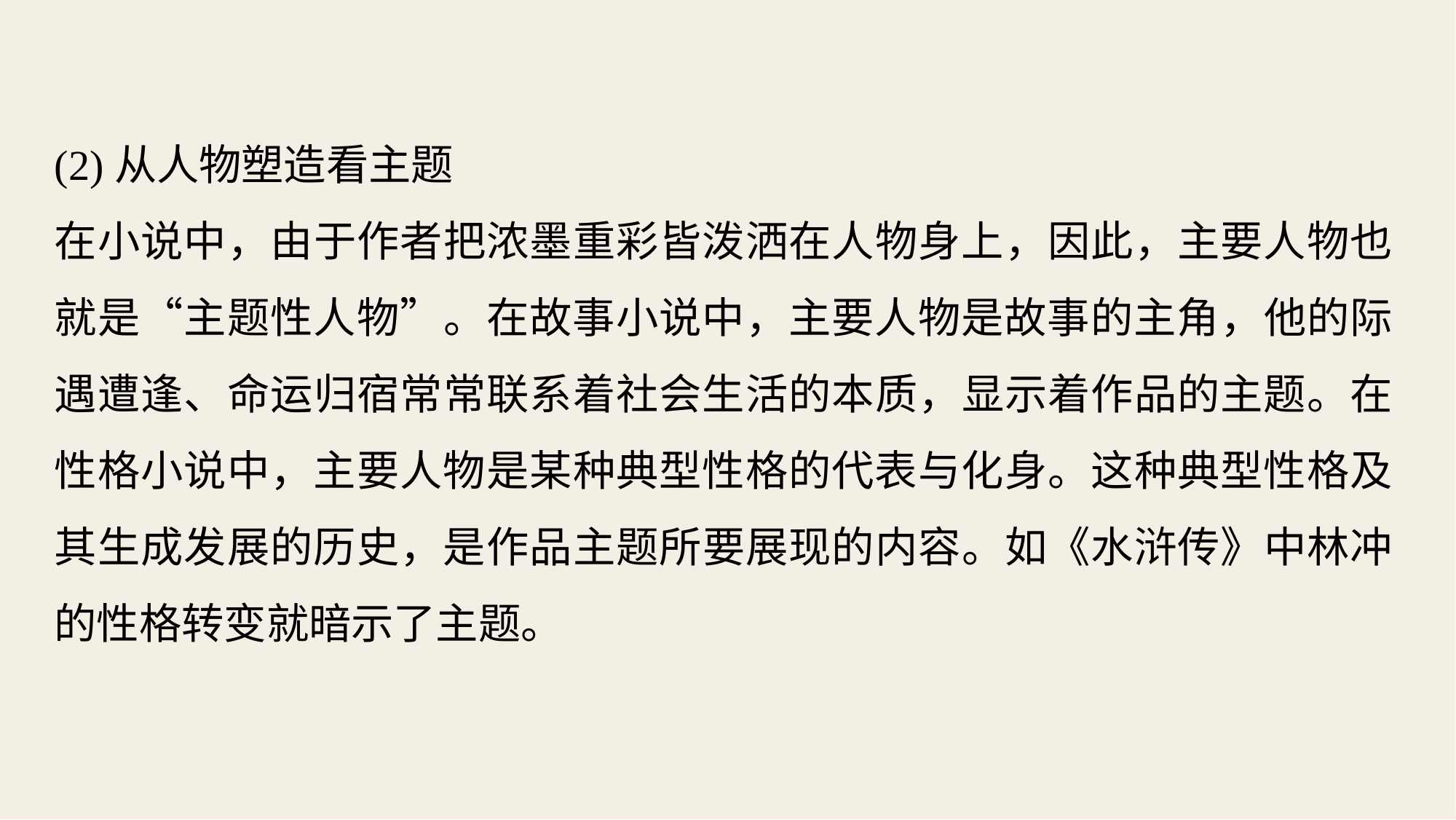

(2)从人物塑造看主题
在小说中，由于作者把浓墨重彩皆泼洒在人物身上，因此，主要人物也就是“主题性人物”。在故事小说中，主要人物是故事的主角，他的际遇遭逢、命运归宿常常联系着社会生活的本质，显示着作品的主题。在性格小说中，主要人物是某种典型性格的代表与化身。这种典型性格及其生成发展的历史，是作品主题所要展现的内容。如《水浒传》中林冲的性格转变就暗示了主题。